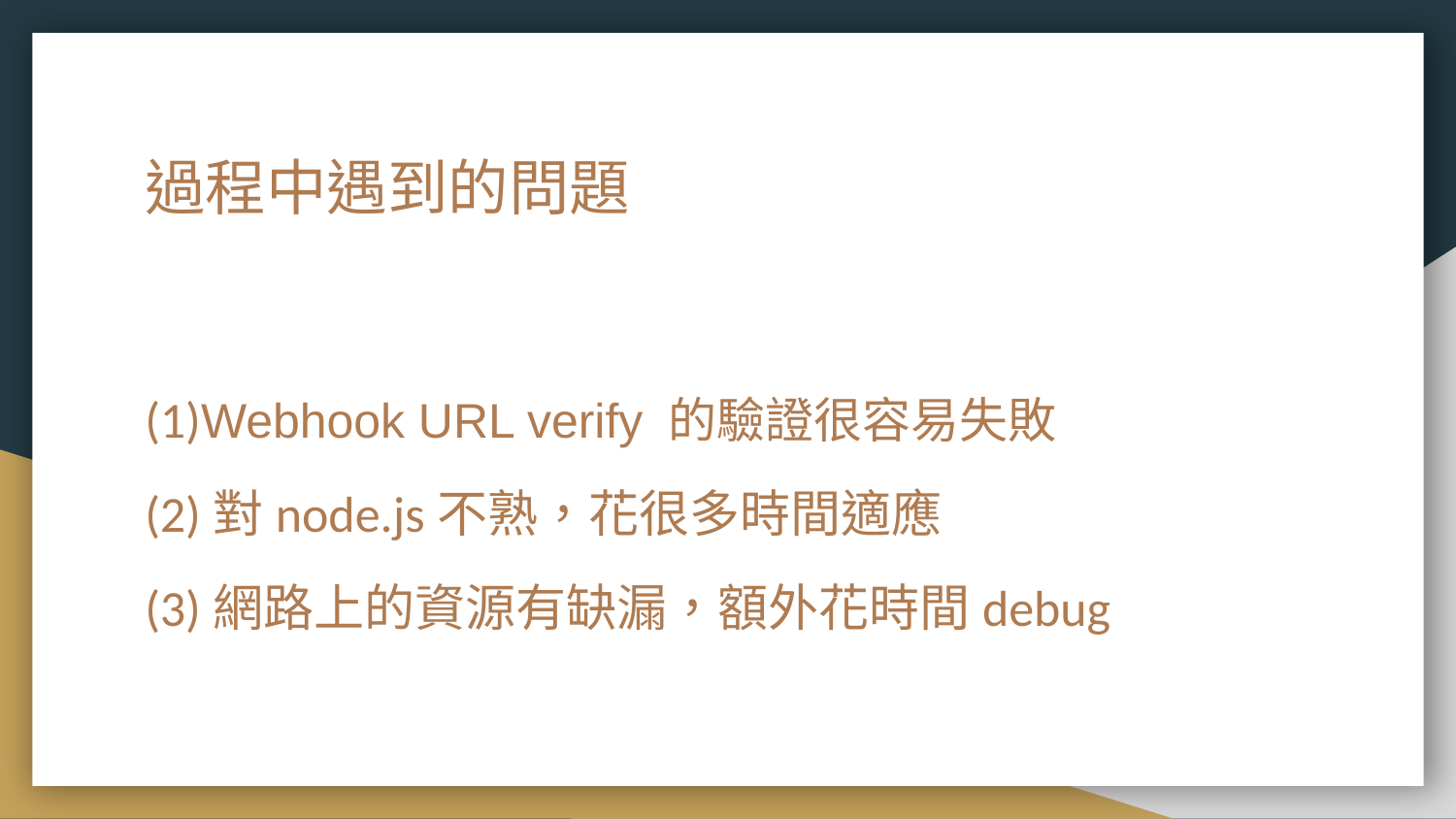

# 過程中遇到的問題

(1)Webhook URL verify 的驗證很容易失敗
(2)對node.js不熟，花很多時間適應
(3)網路上的資源有缺漏，額外花時間debug